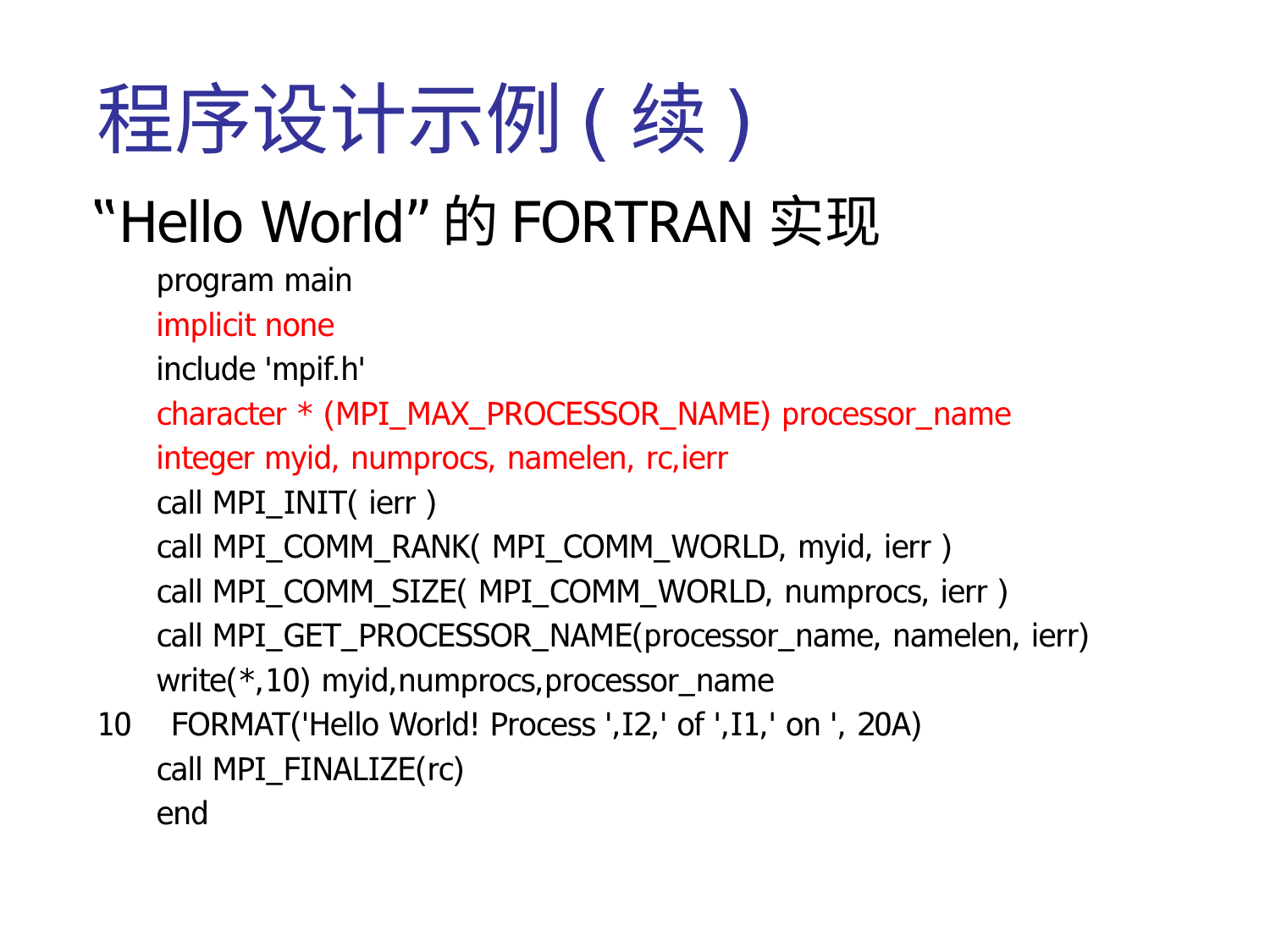

程序设计示例(续)
“Hello World”的FORTRAN实现
      program main
      implicit none
      include 'mpif.h'
      character * (MPI_MAX_PROCESSOR_NAME) processor_name
      integer myid, numprocs, namelen, rc,ierr
      call MPI_INIT( ierr )
      call MPI_COMM_RANK( MPI_COMM_WORLD, myid, ierr )
      call MPI_COMM_SIZE( MPI_COMM_WORLD, numprocs, ierr )
      call MPI_GET_PROCESSOR_NAME(processor_name, namelen, ierr)
      write(*,10) myid,numprocs,processor_name
10    FORMAT('Hello World! Process ',I2,' of ',I1,' on ', 20A)
      call MPI_FINALIZE(rc)
      end